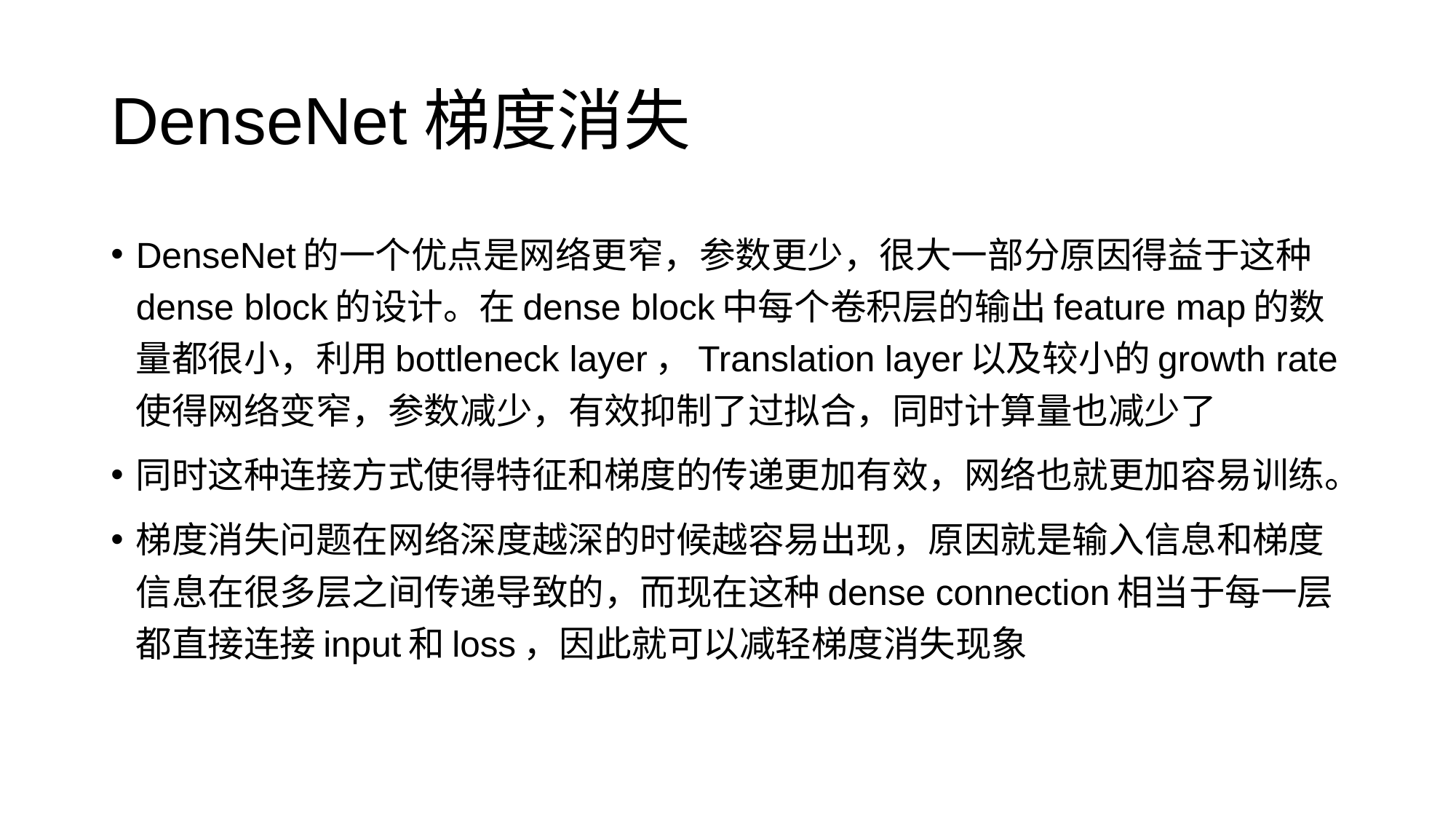

# DenseNet梯度消失
DenseNet的一个优点是网络更窄，参数更少，很大一部分原因得益于这种dense block的设计。在dense block中每个卷积层的输出feature map的数量都很小，利用bottleneck layer，Translation layer以及较小的growth rate使得网络变窄，参数减少，有效抑制了过拟合，同时计算量也减少了
同时这种连接方式使得特征和梯度的传递更加有效，网络也就更加容易训练。
梯度消失问题在网络深度越深的时候越容易出现，原因就是输入信息和梯度信息在很多层之间传递导致的，而现在这种dense connection相当于每一层都直接连接input和loss，因此就可以减轻梯度消失现象